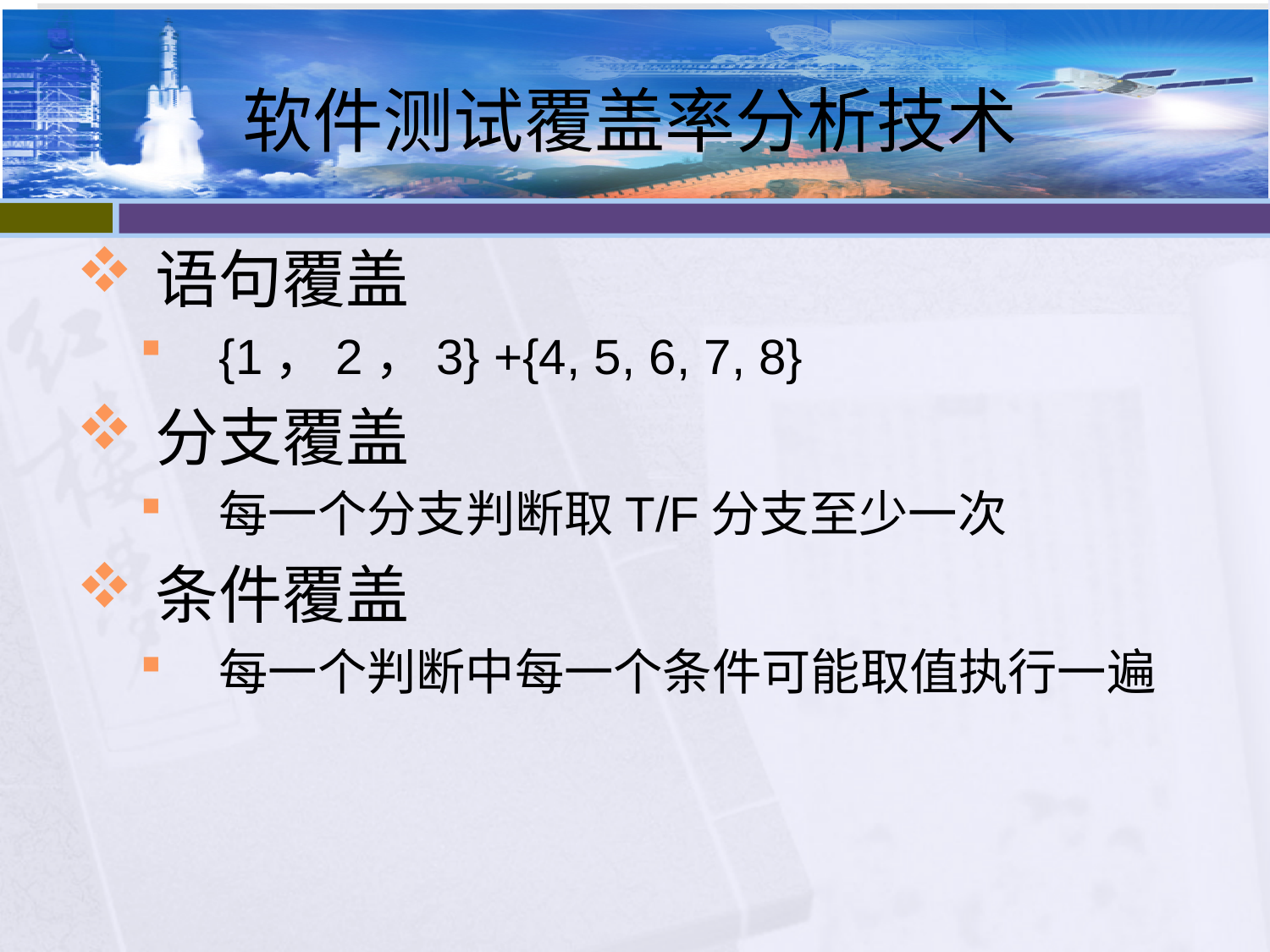

# 软件测试覆盖率分析技术

语句覆盖
{1，2，3} +{4, 5, 6, 7, 8}
分支覆盖
每一个分支判断取T/F分支至少一次
条件覆盖
每一个判断中每一个条件可能取值执行一遍